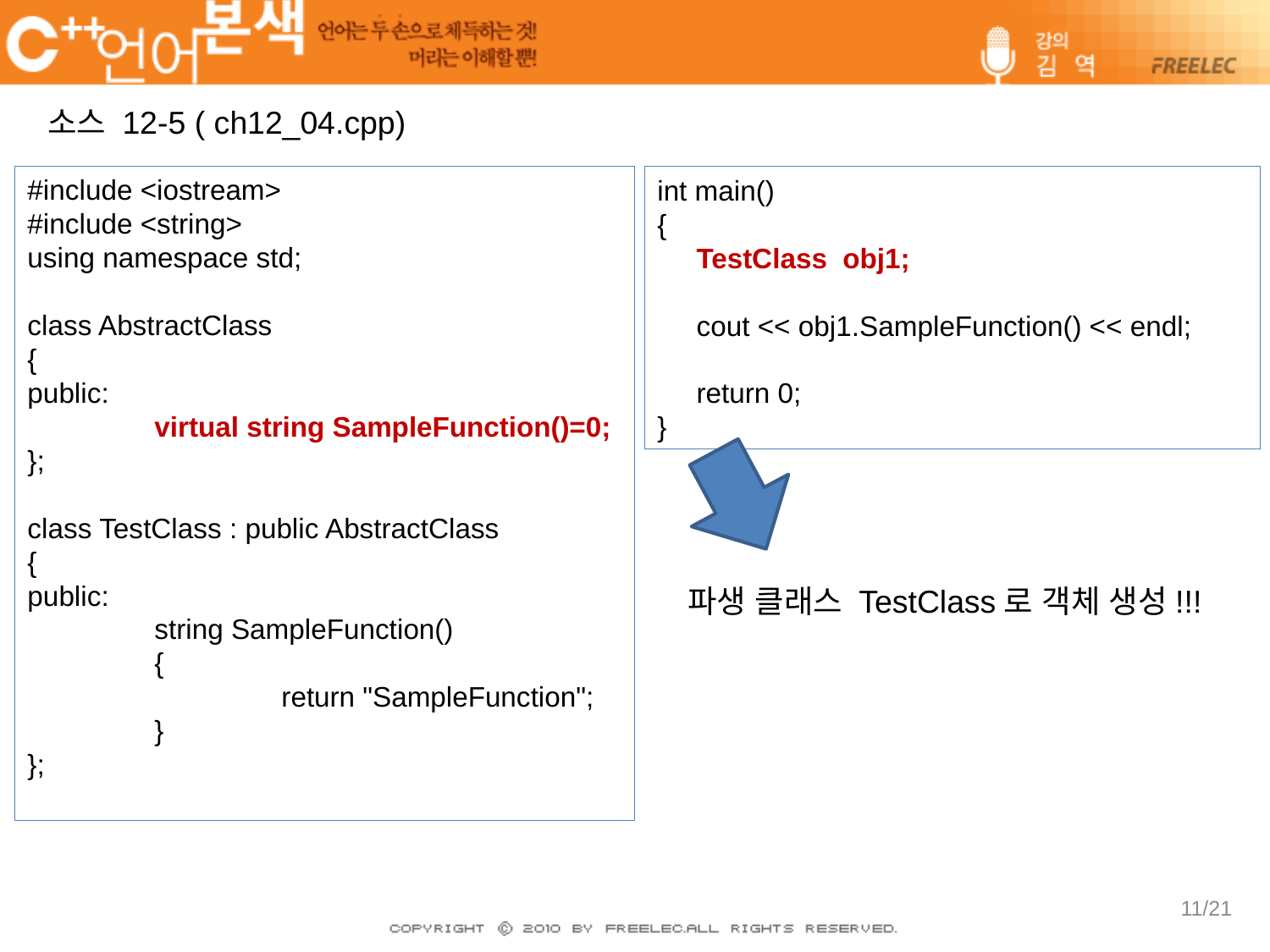

소스 12-5 ( ch12_04.cpp)
#include <iostream>
#include <string>
using namespace std;

class AbstractClass
{
public:
	virtual string SampleFunction()=0;
};

class TestClass : public AbstractClass
{
public:
	string SampleFunction()
	{
		return "SampleFunction";
	}
};

int main()
{
     TestClass  obj1;

     cout << obj1.SampleFunction() << endl;

     return 0;
}

파생 클래스 TestClass로 객체 생성!!!
11/21